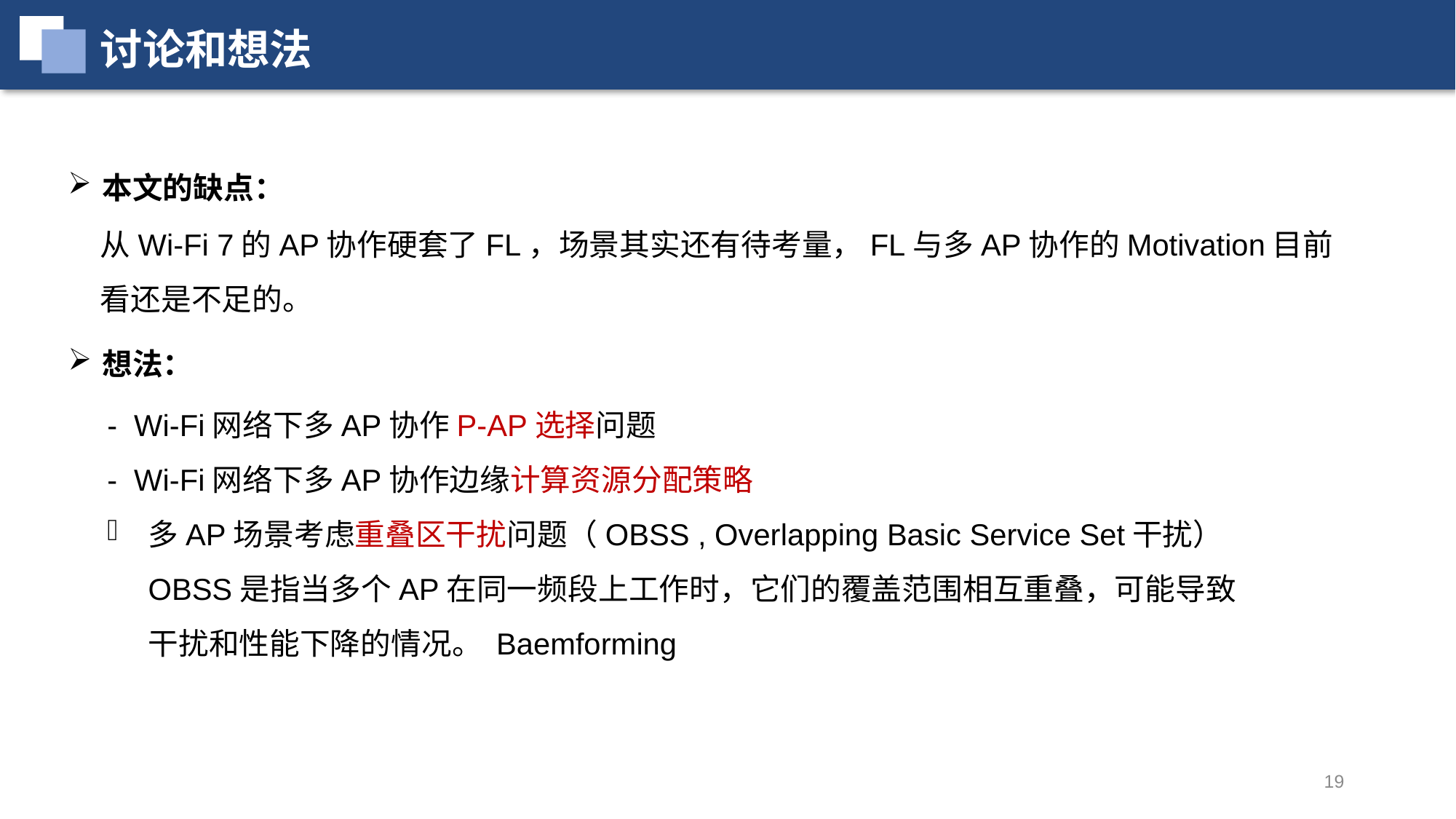

讨论和想法

本文的缺点：
从Wi-Fi 7的AP协作硬套了FL，场景其实还有待考量，FL与多AP协作的Motivation目前看还是不足的。
想法：

-  Wi-Fi网络下多AP协作P-AP选择问题
-  Wi-Fi网络下多AP协作边缘计算资源分配策略
多AP场景考虑重叠区干扰问题（OBSS , Overlapping Basic Service Set干扰）OBSS是指当多个AP在同一频段上工作时，它们的覆盖范围相互重叠，可能导致干扰和性能下降的情况。 Baemforming
19